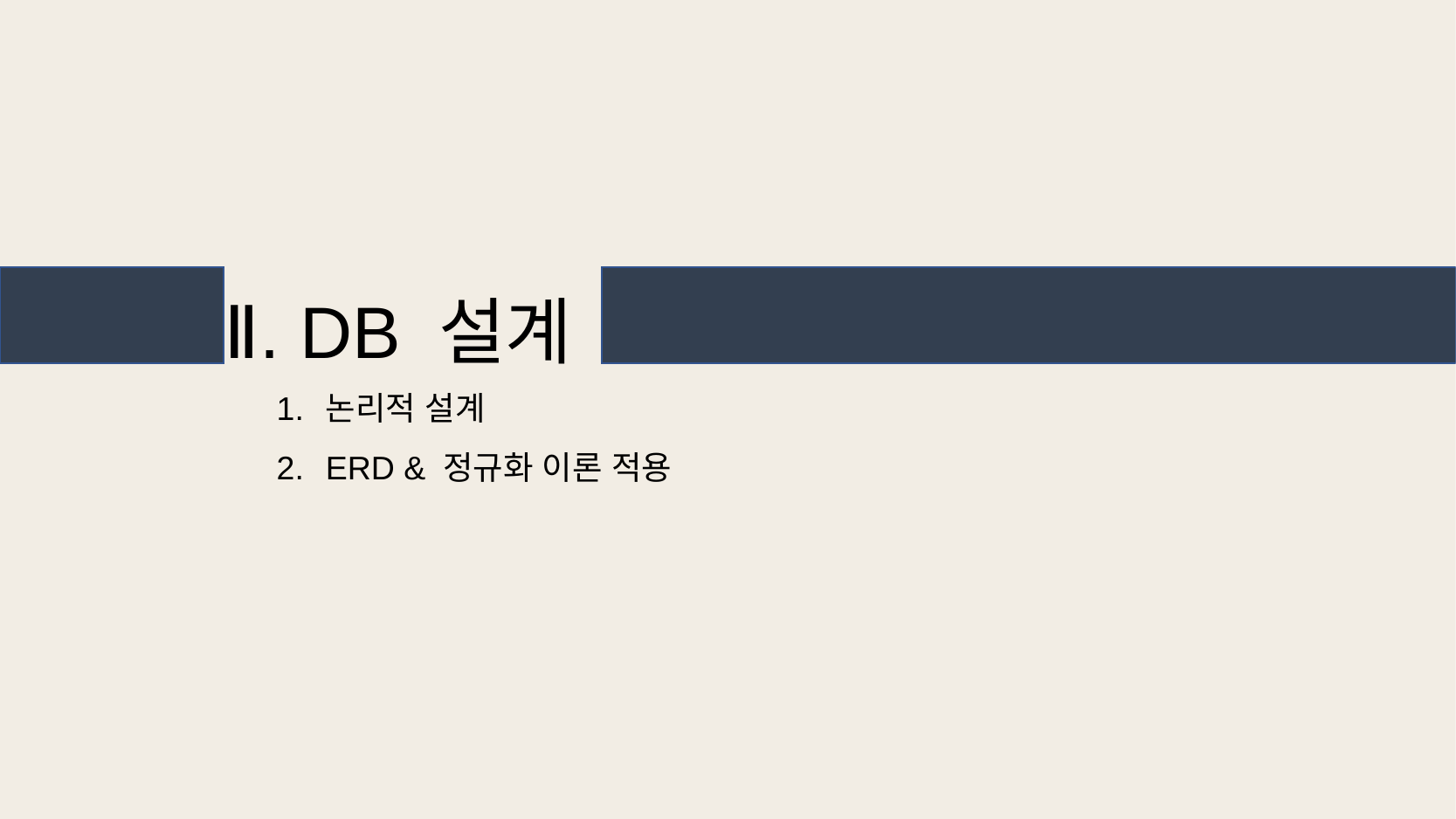

Ⅱ. DB 설계
논리적 설계
ERD & 정규화 이론 적용